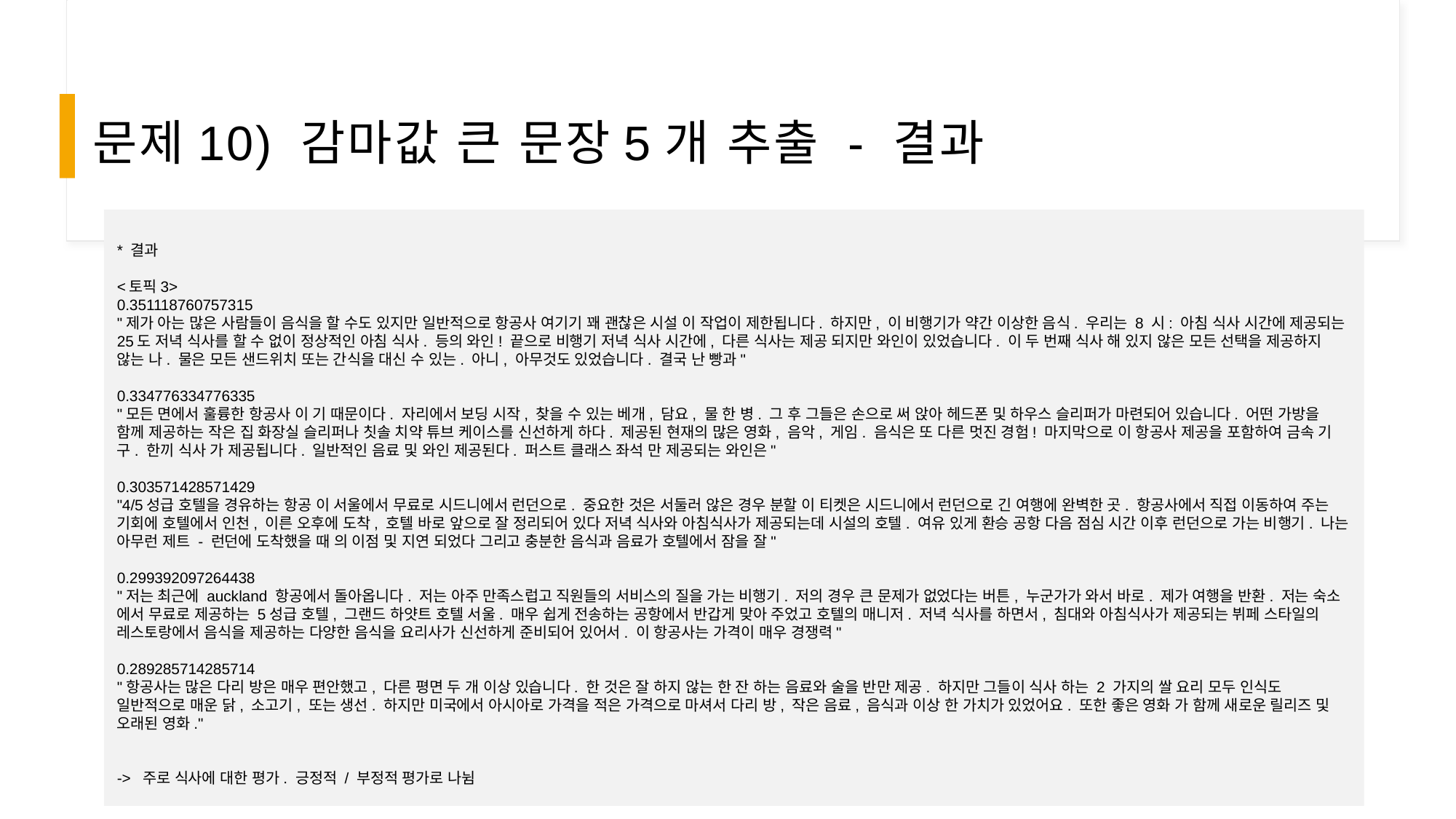

# 문제10) 감마값 큰 문장5개 추출 - 결과

* 결과

<토픽3>
0.351118760757315
"제가 아는 많은 사람들이 음식을 할 수도 있지만 일반적으로 항공사 여기기 꽤 괜찮은 시설 이 작업이 제한됩니다. 하지만, 이 비행기가 약간 이상한 음식. 우리는 8 시: 아침 식사 시간에 제공되는 25도 저녁 식사를 할 수 없이 정상적인 아침 식사. 등의 와인! 끝으로 비행기 저녁 식사 시간에, 다른 식사는 제공 되지만 와인이 있었습니다. 이 두 번째 식사 해 있지 않은 모든 선택을 제공하지 않는 나. 물은 모든 샌드위치 또는 간식을 대신 수 있는. 아니, 아무것도 있었습니다. 결국 난 빵과"

0.334776334776335
"모든 면에서 훌륭한 항공사 이 기 때문이다. 자리에서 보딩 시작, 찾을 수 있는 베개, 담요, 물 한 병. 그 후 그들은 손으로 써 앉아 헤드폰 및 하우스 슬리퍼가 마련되어 있습니다. 어떤 가방을 함께 제공하는 작은 집 화장실 슬리퍼나 칫솔 치약 튜브 케이스를 신선하게 하다. 제공된 현재의 많은 영화, 음악, 게임. 음식은 또 다른 멋진 경험! 마지막으로 이 항공사 제공을 포함하여 금속 기구. 한끼 식사 가 제공됩니다. 일반적인 음료 및 와인 제공된다. 퍼스트 클래스 좌석 만 제공되는 와인은"

0.303571428571429
"4/5성급 호텔을 경유하는 항공 이 서울에서 무료로 시드니에서 런던으로. 중요한 것은 서둘러 않은 경우 분할 이 티켓은 시드니에서 런던으로 긴 여행에 완벽한 곳. 항공사에서 직접 이동하여 주는 기회에 호텔에서 인천, 이른 오후에 도착, 호텔 바로 앞으로 잘 정리되어 있다 저녁 식사와 아침식사가 제공되는데 시설의 호텔. 여유 있게 환승 공항 다음 점심 시간 이후 런던으로 가는 비행기. 나는 아무런 제트 - 런던에 도착했을 때 의 이점 및 지연 되었다 그리고 충분한 음식과 음료가 호텔에서 잠을 잘"

0.299392097264438
"저는 최근에 auckland 항공에서 돌아옵니다. 저는 아주 만족스럽고 직원들의 서비스의 질을 가는 비행기. 저의 경우 큰 문제가 없었다는 버튼, 누군가가 와서 바로. 제가 여행을 반환. 저는 숙소 에서 무료로 제공하는 5성급 호텔, 그랜드 하얏트 호텔 서울. 매우 쉽게 전송하는 공항에서 반갑게 맞아 주었고 호텔의 매니저. 저녁 식사를 하면서, 침대와 아침식사가 제공되는 뷔페 스타일의 레스토랑에서 음식을 제공하는 다양한 음식을 요리사가 신선하게 준비되어 있어서. 이 항공사는 가격이 매우 경쟁력"

0.289285714285714
"항공사는 많은 다리 방은 매우 편안했고, 다른 평면 두 개 이상 있습니다. 한 것은 잘 하지 않는 한 잔 하는 음료와 술을 반만 제공. 하지만 그들이 식사 하는 2 가지의 쌀 요리 모두 인식도 일반적으로 매운 닭, 소고기, 또는 생선. 하지만 미국에서 아시아로 가격을 적은 가격으로 마셔서 다리 방, 작은 음료, 음식과 이상 한 가치가 있었어요. 또한 좋은 영화 가 함께 새로운 릴리즈 및 오래된 영화."

->  주로 식사에 대한 평가. 긍정적 / 부정적 평가로 나뉨
#9. 각각의 토픽들에 대해서 어떠한 단어가 토픽의 내용을 구분한지 알기 위해 각 토픽 별  beta 값이 큰 중요단어 10개에 대한 막대그래프를 한 페이지에 그리고 설명을 하시오.